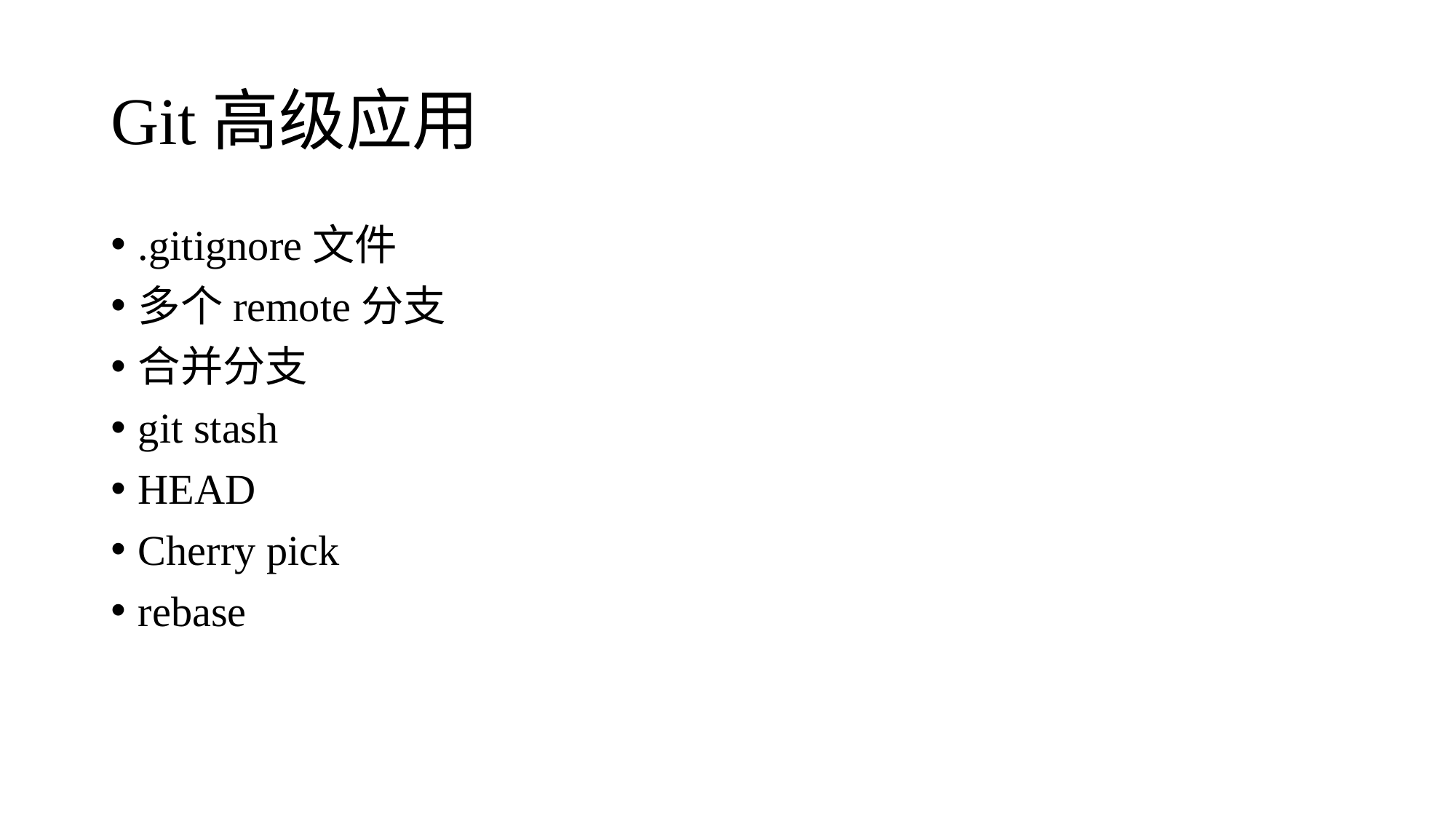

# Git高级应用
.gitignore文件
多个remote分支
合并分支
git stash
HEAD
Cherry pick
rebase